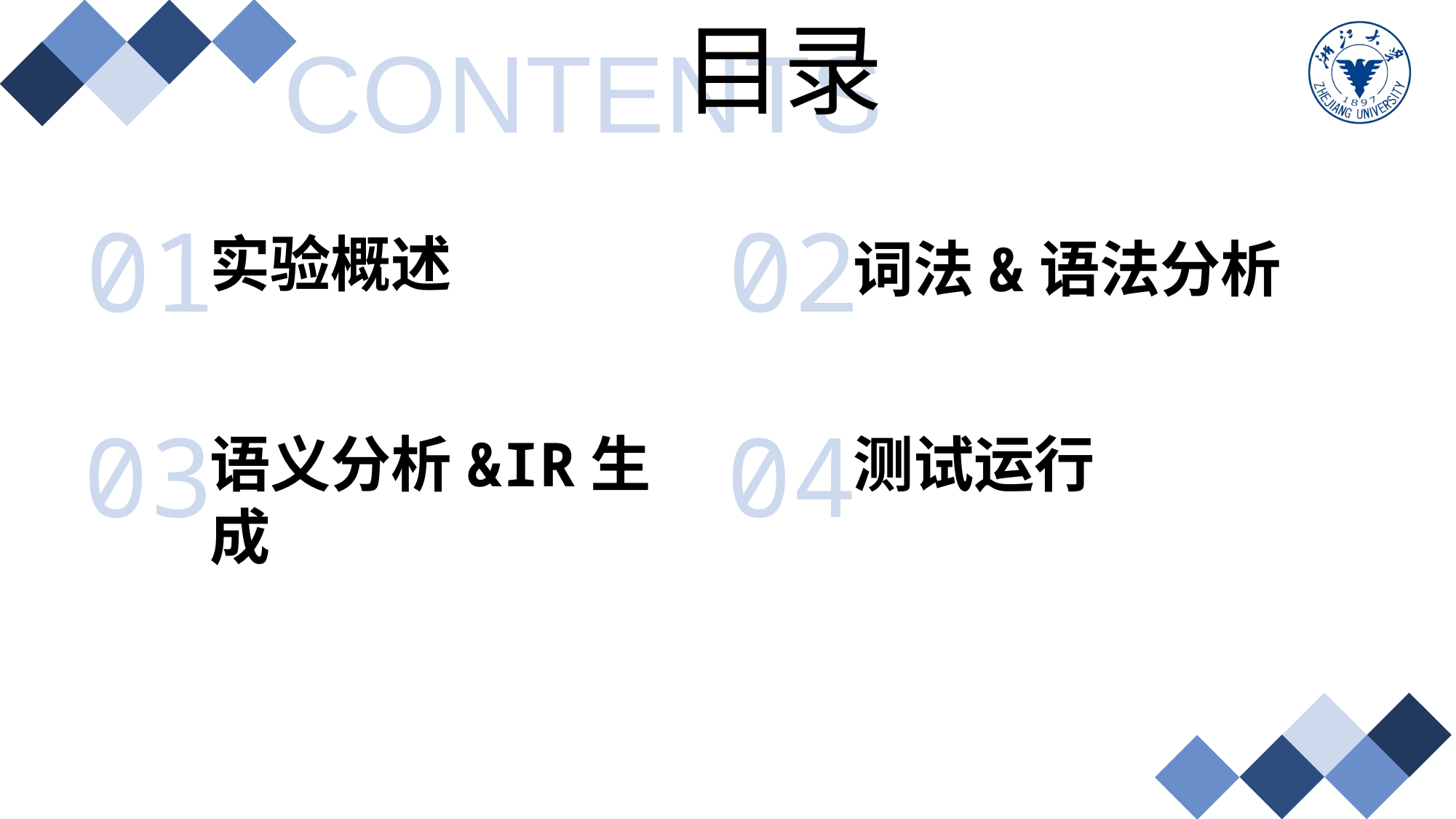

目录
CONTENTS

01
02
实验概述
词法&语法分析
03
04
语义分析&IR生成
测试运行